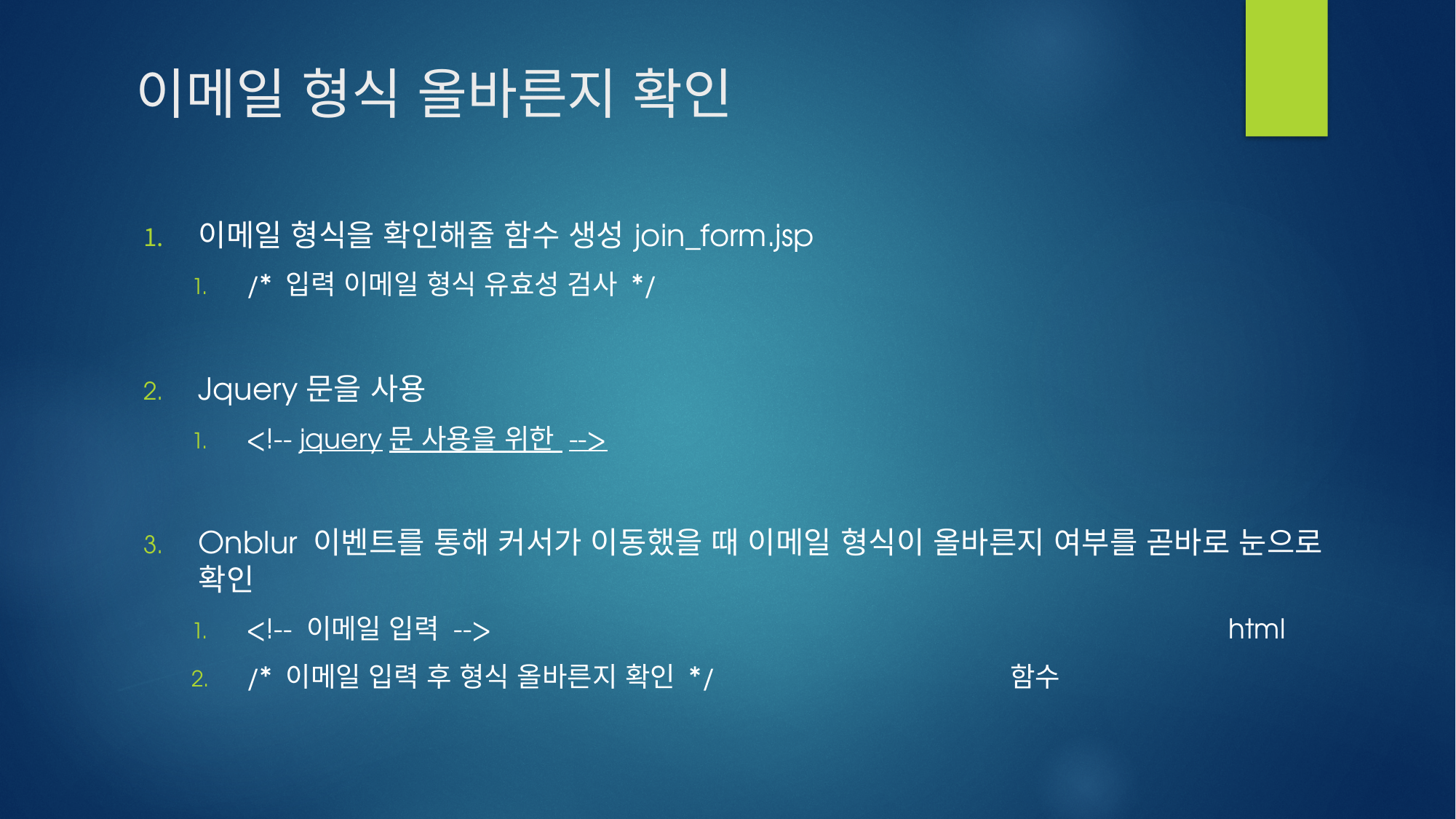

# 이메일 형식 올바른지 확인
이메일 형식을 확인해줄 함수 생성	join_form.jsp
/* 입력 이메일 형식 유효성 검사 */

Jquery문을 사용
<!-- jquery문 사용을 위한 -->

Onblur 이벤트를 통해 커서가 이동했을 때 이메일 형식이 올바른지 여부를 곧바로 눈으로 확인
<!-- 이메일 입력 -->							html
/* 이메일 입력 후 형식 올바른지 확인 */			함수